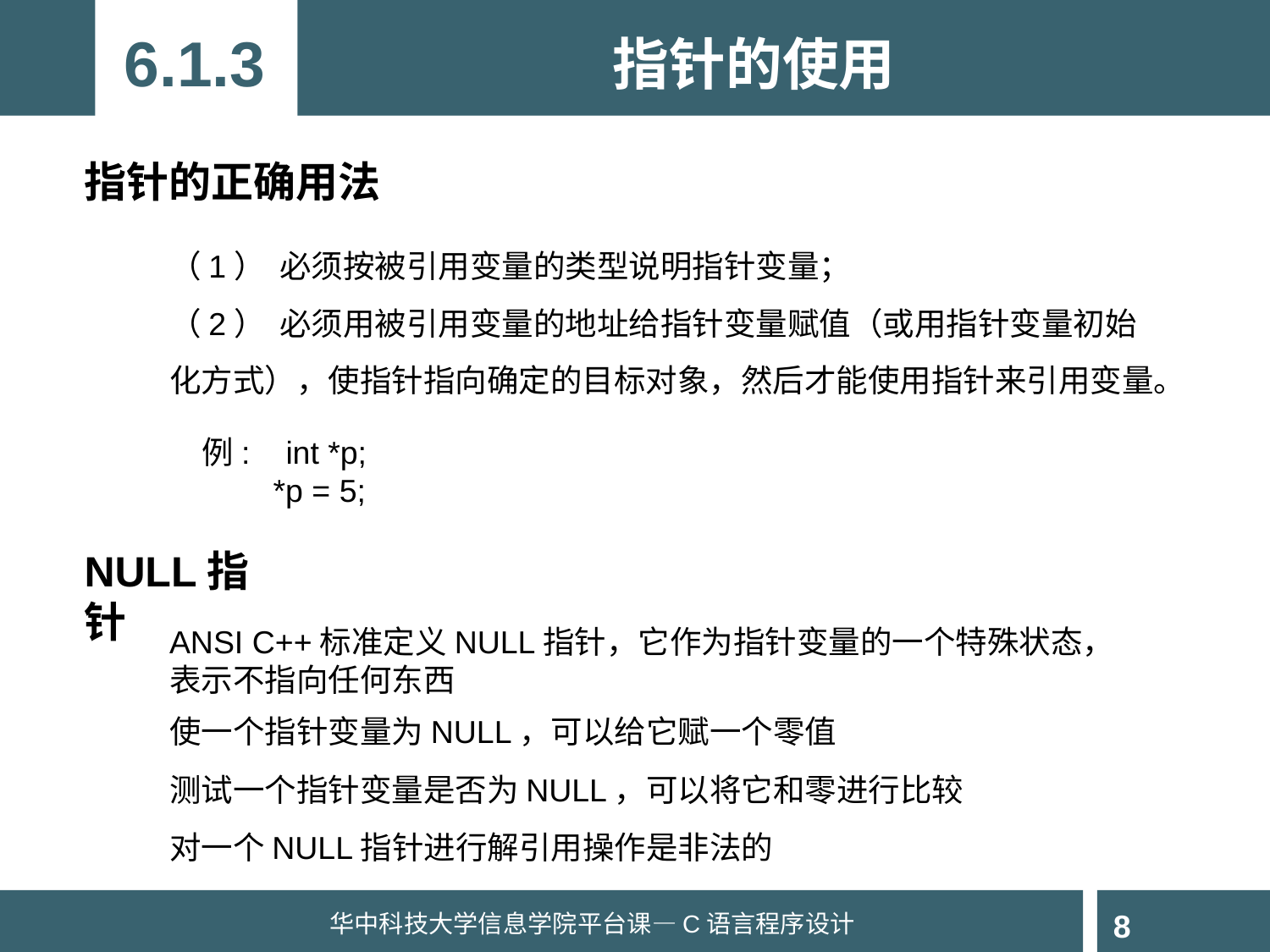

6.1.3
指针的使用
指针的正确用法
（1）  必须按被引用变量的类型说明指针变量；
（2）  必须用被引用变量的地址给指针变量赋值（或用指针变量初始化方式），使指针指向确定的目标对象，然后才能使用指针来引用变量。
例:    int *p;
        *p = 5;
NULL指针
ANSI C++标准定义NULL指针，它作为指针变量的一个特殊状态，表示不指向任何东西
使一个指针变量为NULL，可以给它赋一个零值
测试一个指针变量是否为NULL，可以将它和零进行比较
对一个NULL指针进行解引用操作是非法的